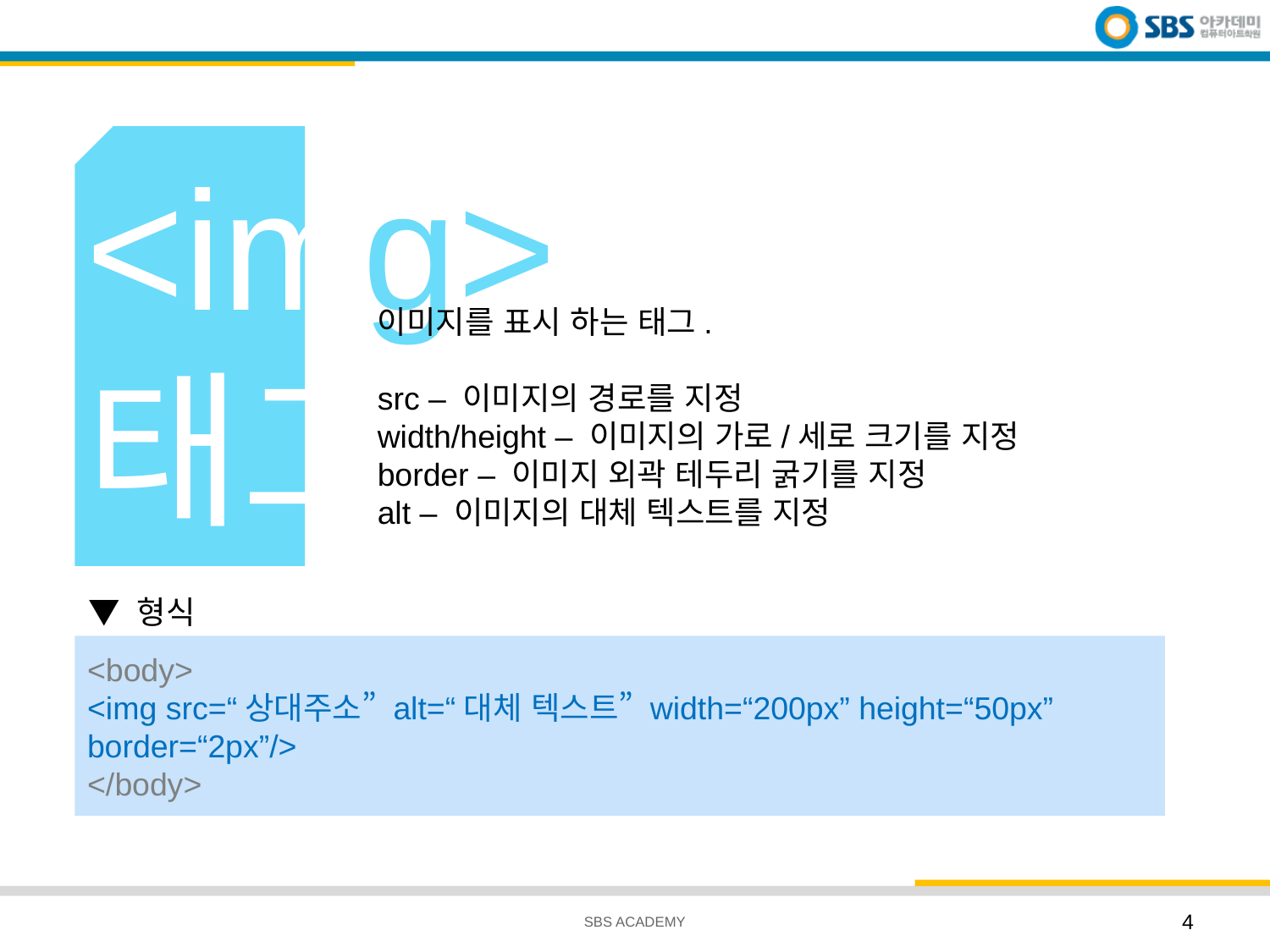

# <img> 태그
이미지를 표시 하는 태그.

src – 이미지의 경로를 지정
width/height – 이미지의 가로/세로 크기를 지정
border – 이미지 외곽 테두리 굵기를 지정
alt – 이미지의 대체 텍스트를 지정
▼ 형식
<body>
<img src=“상대주소” alt=“대체 텍스트” width=“200px” height=“50px” border=“2px”/>
</body>
SBS ACADEMY
4